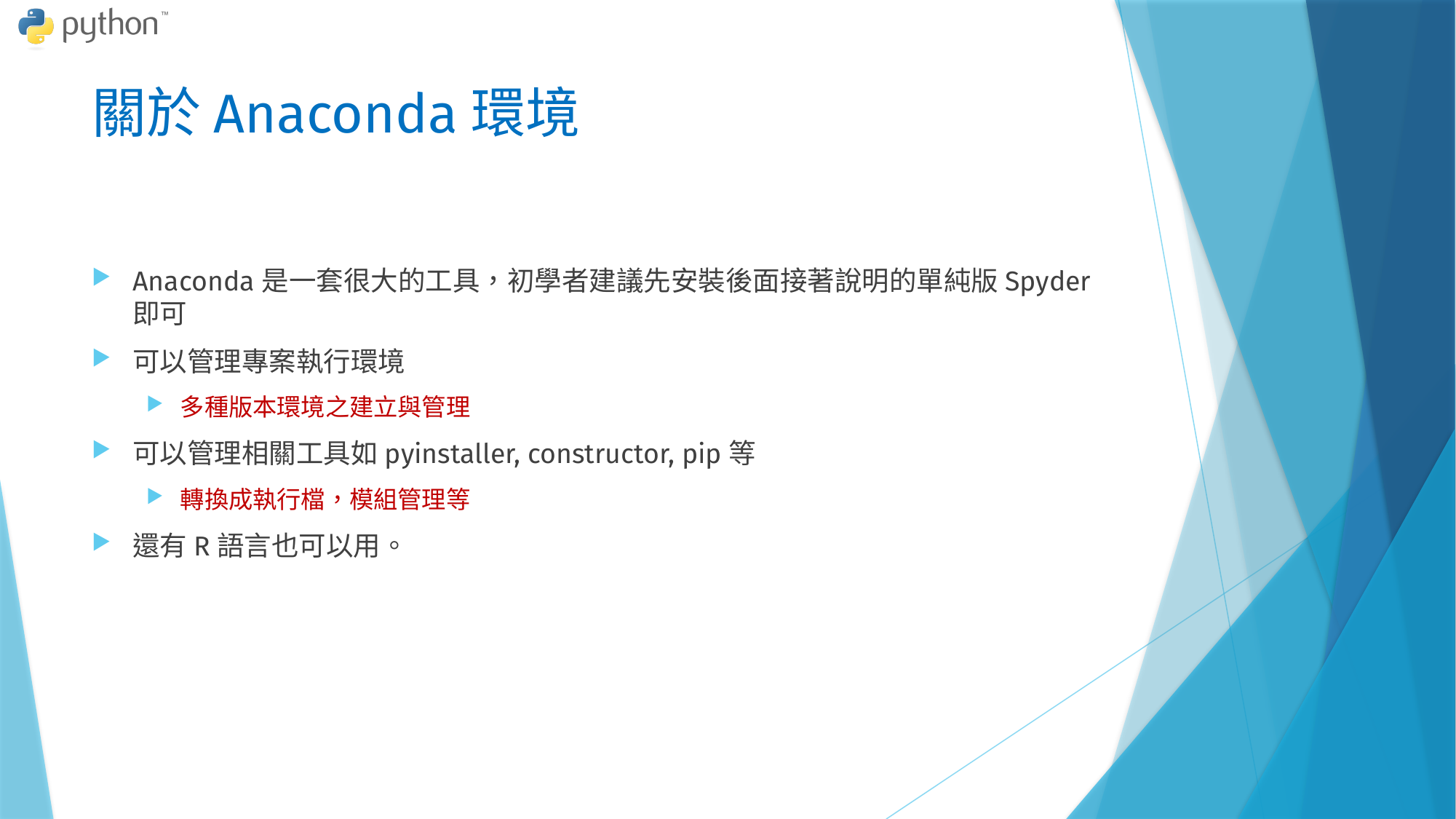

# 關於Anaconda環境
Anaconda是一套很大的工具，初學者建議先安裝後面接著說明的單純版Spyder即可
可以管理專案執行環境
多種版本環境之建立與管理
可以管理相關工具如pyinstaller, constructor, pip等
轉換成執行檔，模組管理等
還有R語言也可以用。